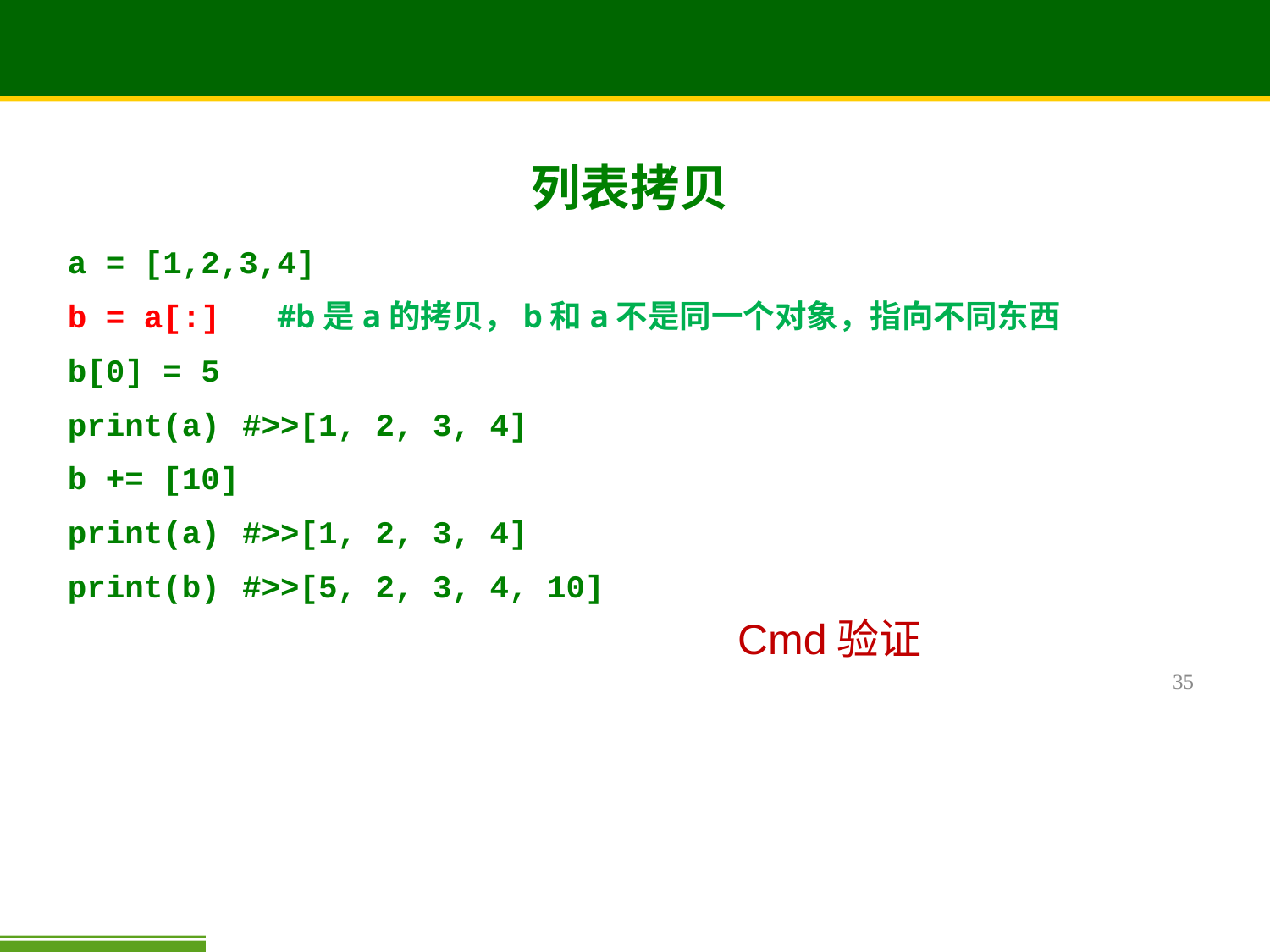

# 列表拷贝
a = [1,2,3,4]
b = a[:]   #b是a的拷贝，b和a不是同一个对象，指向不同东西
b[0] = 5
print(a)	#>>[1, 2, 3, 4]
b += [10]
print(a) 	#>>[1, 2, 3, 4]
print(b) 	#>>[5, 2, 3, 4, 10]
Cmd验证
35